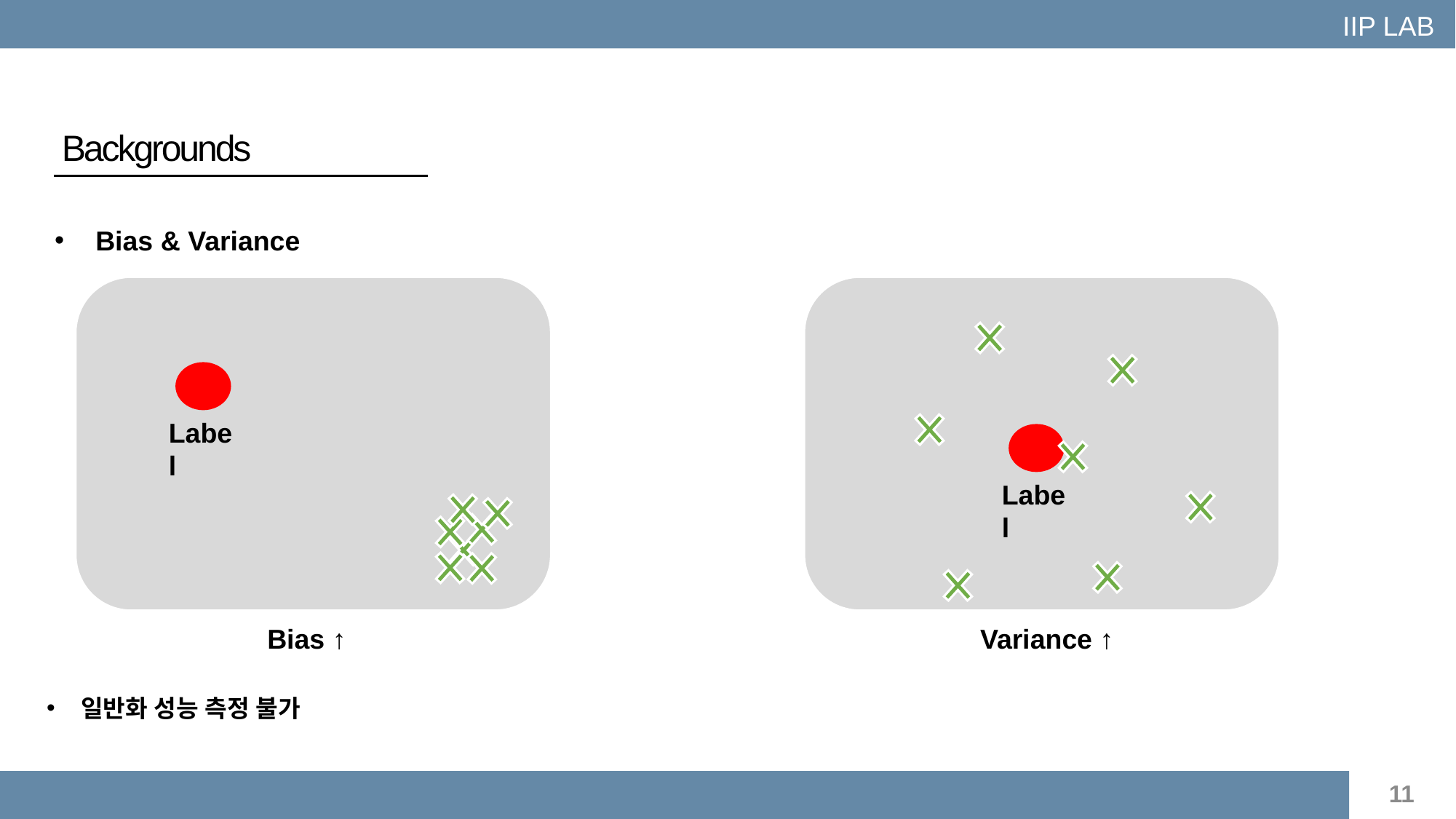

IIP LAB
Backgrounds
Bias & Variance

Label

Label

Bias ↑
Variance ↑
일반화 성능 측정 불가

11